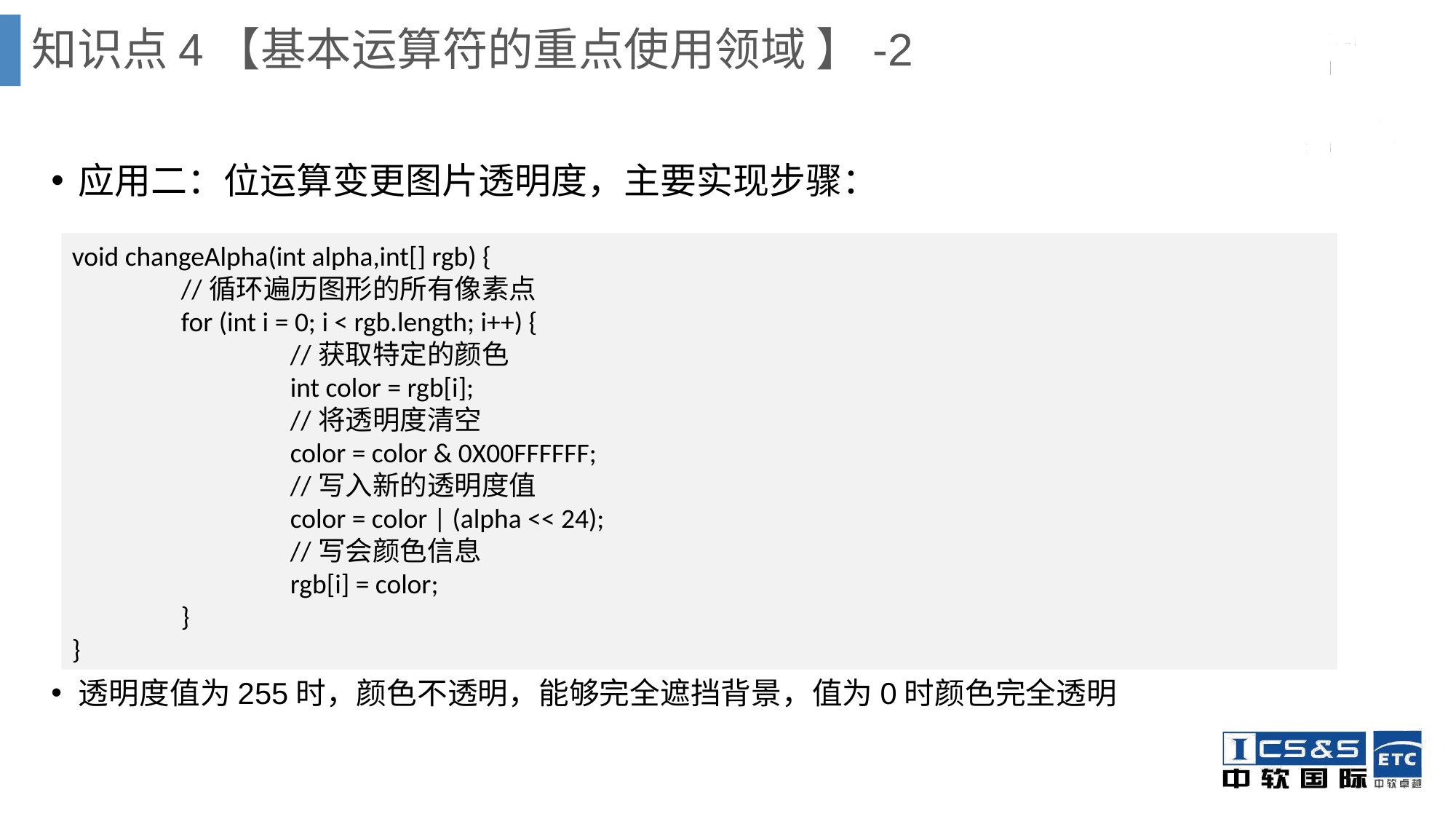

# 知识点4【基本运算符的重点使用领域 】-2
应用二：位运算变更图片透明度，主要实现步骤：

void changeAlpha(int alpha,int[] rgb) {
	//循环遍历图形的所有像素点
	for (int i = 0; i < rgb.length; i++) {
		//获取特定的颜色
		int color = rgb[i];
		//将透明度清空
		color = color & 0X00FFFFFF;
		//写入新的透明度值
		color = color | (alpha << 24);
		//写会颜色信息
		rgb[i] = color;
	}
}

透明度值为255时，颜色不透明，能够完全遮挡背景，值为0时颜色完全透明